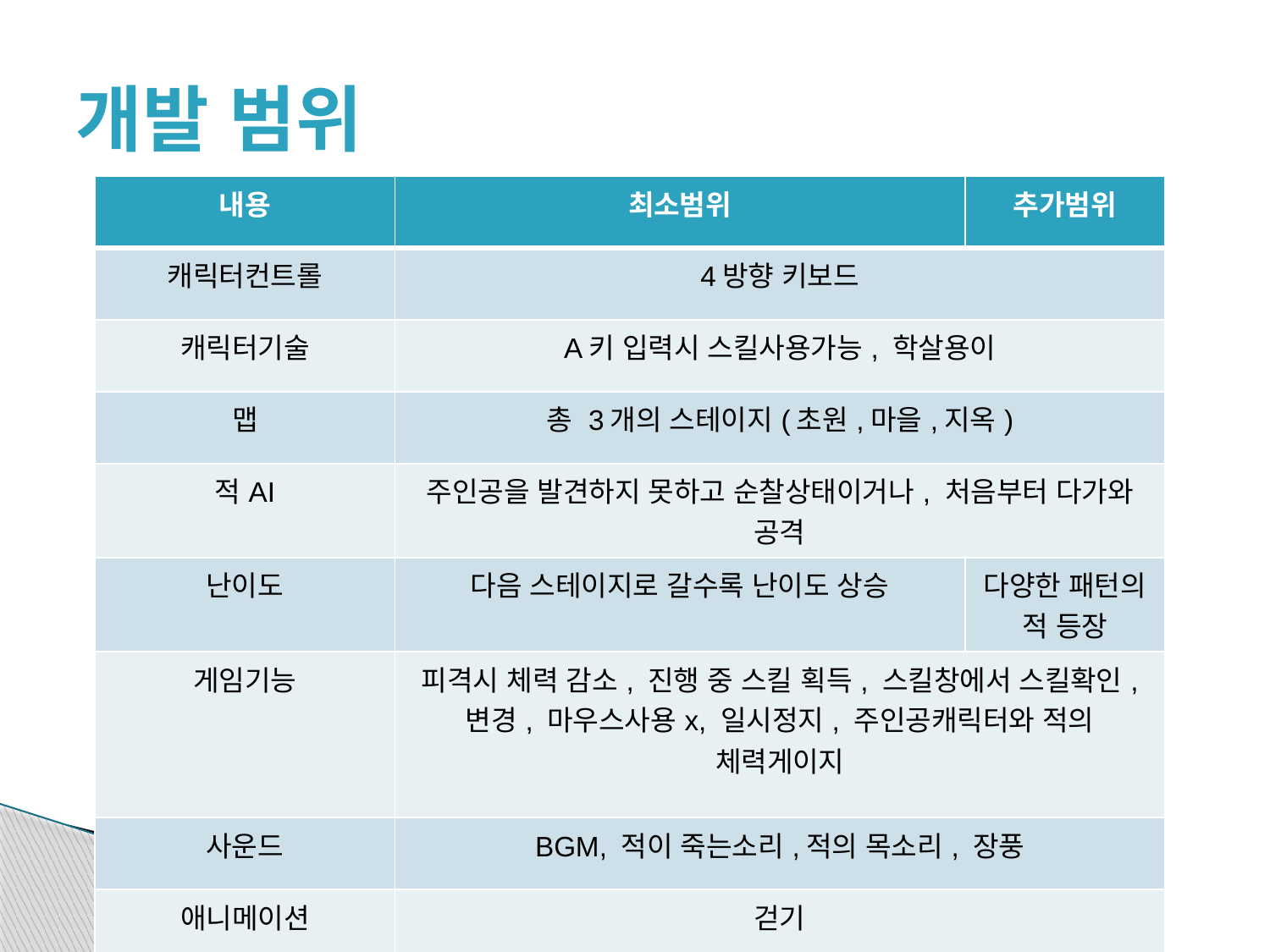

# 개발 범위
| 내용 | 최소범위 | 추가범위 |
| --- | --- | --- |
| 캐릭터컨트롤 | 4방향 키보드 |  |
| 캐릭터기술 | A키 입력시 스킬사용가능, 학살용이 |  |
| 맵 | 총 3개의 스테이지(초원,마을,지옥) |  |
| 적AI | 주인공을 발견하지 못하고 순찰상태이거나, 처음부터 다가와 공격 |  |
| 난이도 | 다음 스테이지로 갈수록 난이도 상승 | 다양한 패턴의 적 등장 |
| 게임기능 | 피격시 체력 감소, 진행 중 스킬 획득, 스킬창에서 스킬확인, 변경, 마우스사용x, 일시정지, 주인공캐릭터와 적의 체력게이지 |  |
| 사운드 | BGM, 적이 죽는소리,적의 목소리, 장풍 |  |
| 애니메이션 | 걷기 |  |